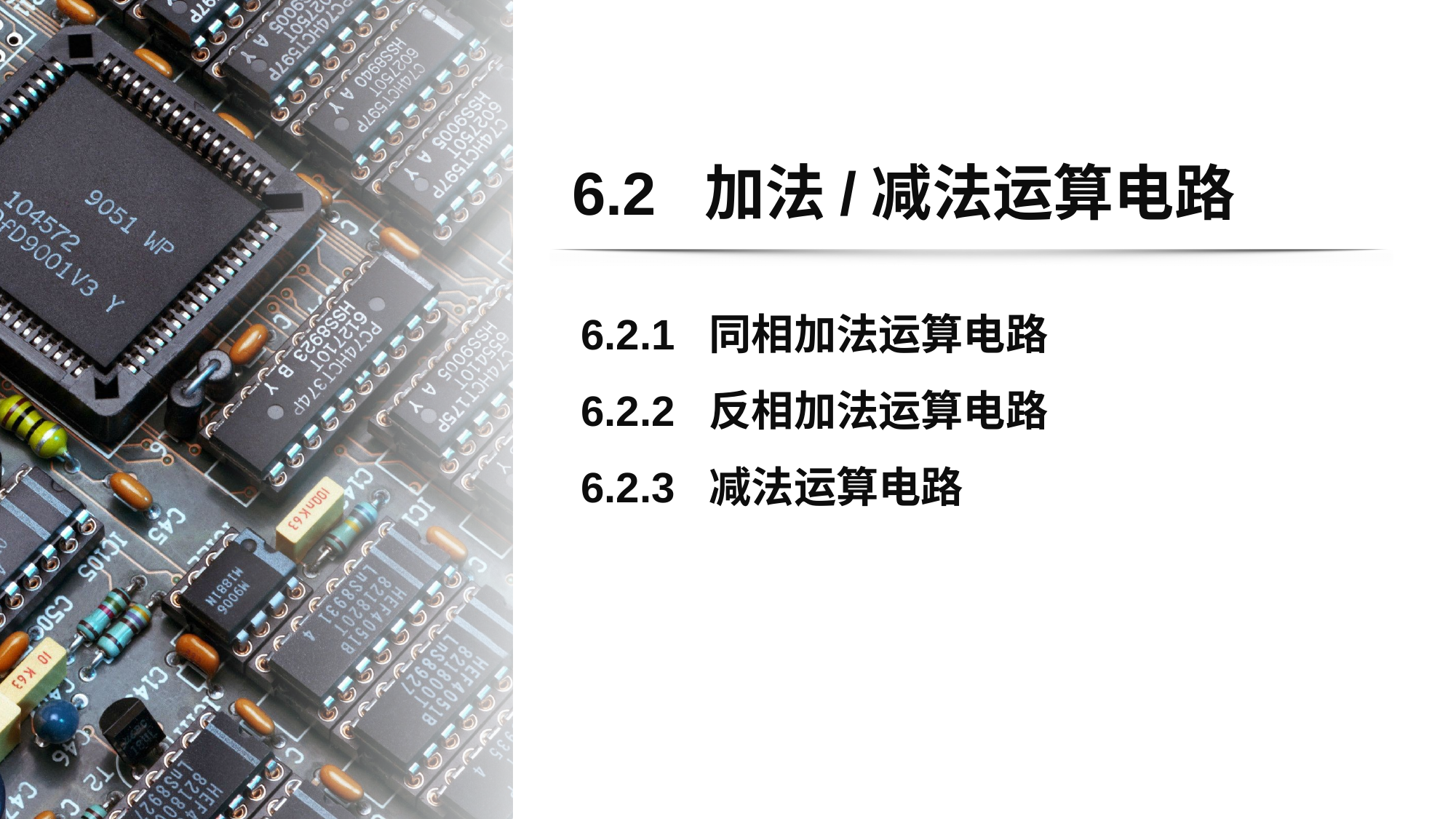

# 6.2  加法/减法运算电路
6.2.1  同相加法运算电路
6.2.2  反相加法运算电路
6.2.3  减法运算电路